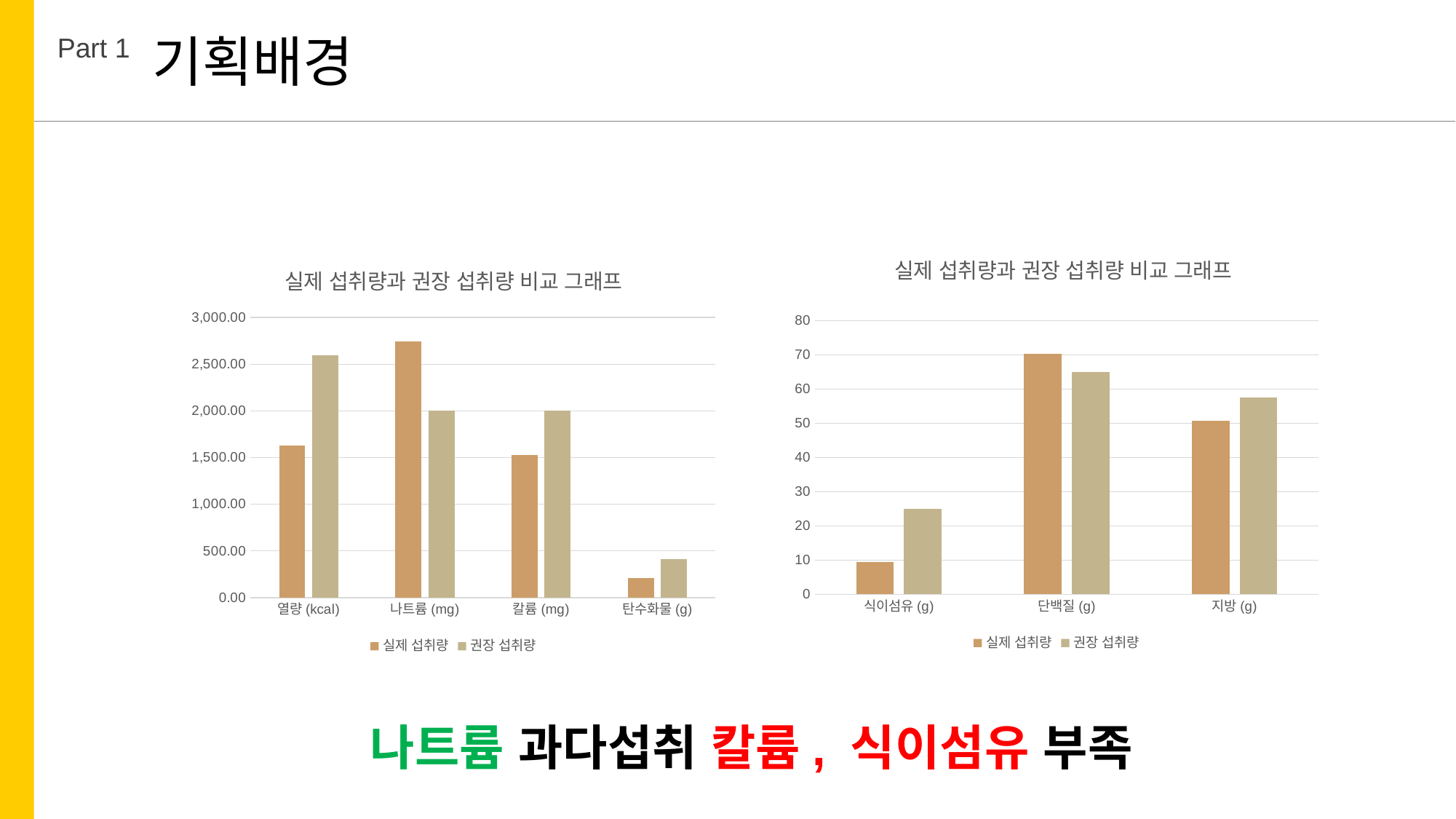

기획배경
Part 1

### Chart: 실제 섭취량과 권장 섭취량 비교 그래프

| Category |  |  |
|---|---|---|
| 열량(kcal) | 1628.3996 | 2600.0 |
| 나트륨(mg) | 2745.982 | 2000.0 |
| 칼륨(mg) | 1527.668 | 2000.0 |
| 탄수화물(g) | 210.10392 | 410.0 |

### Chart: 실제 섭취량과 권장 섭취량 비교 그래프

| Category |  |  |
|---|---|---|
| 식이섬유(g) | 9.3696 | 25.0 |
| 단백질(g) | 70.25264 | 65.0 |
| 지방(g) | 50.68816 | 57.5 |
나트륨 과다섭취 칼륨, 식이섬유 부족